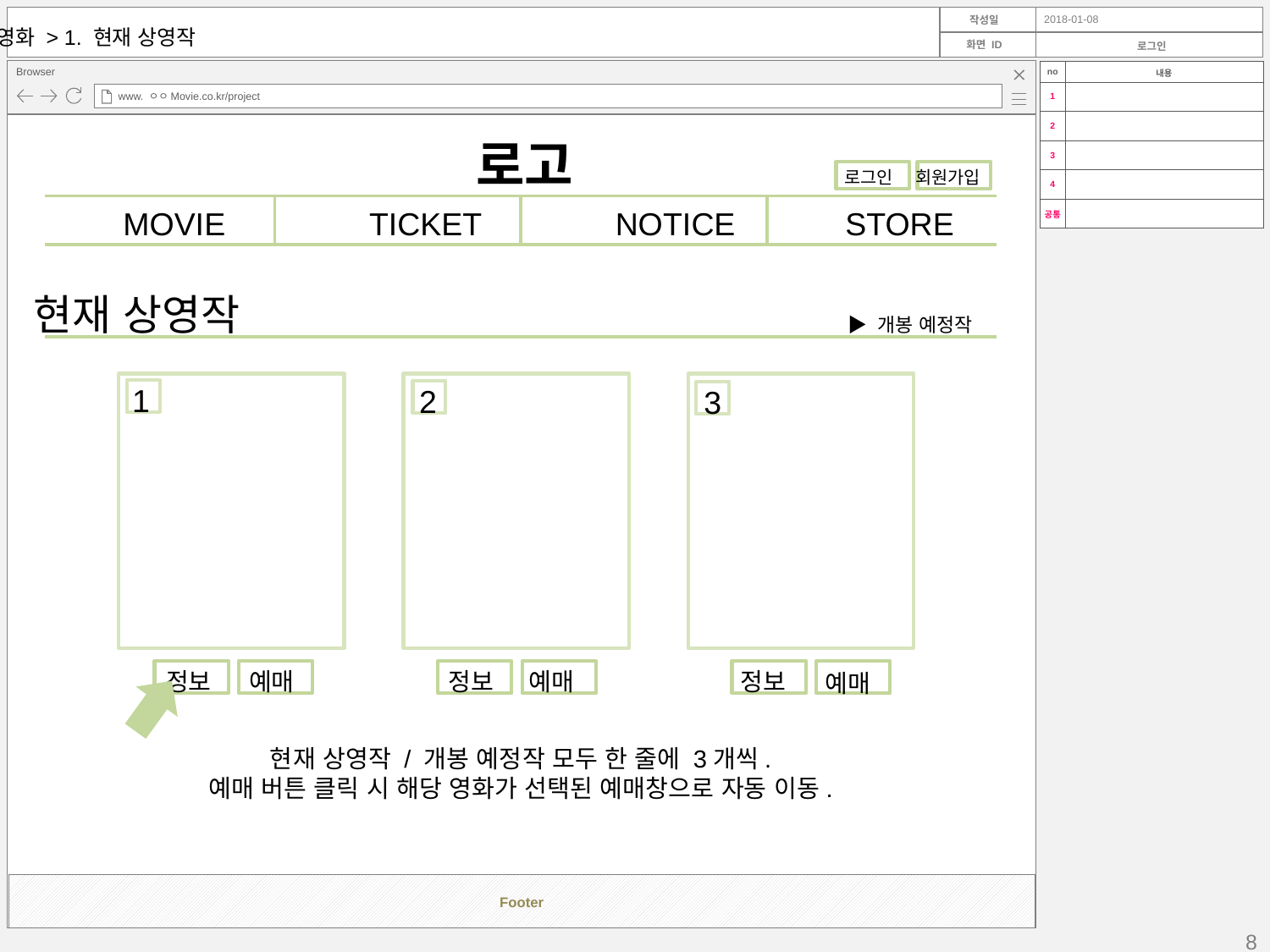

2018-01-08
영화 > 1. 현재 상영작
로그인
| no | 내용 |
| --- | --- |
| 1 |  |
| 2 |  |
| 3 |  |
| 4 |  |
| 공통 |  |
로고
MOVIE
TICKET
NOTICE
STORE
현재 상영작
▶ 개봉 예정작

1
2
3

정보
예매
정보
예매
정보

예매

현재 상영작 / 개봉 예정작 모두 한 줄에 3개씩.
예매 버튼 클릭 시 해당 영화가 선택된 예매창으로 자동 이동.
로그인

회원가입
Footer
8